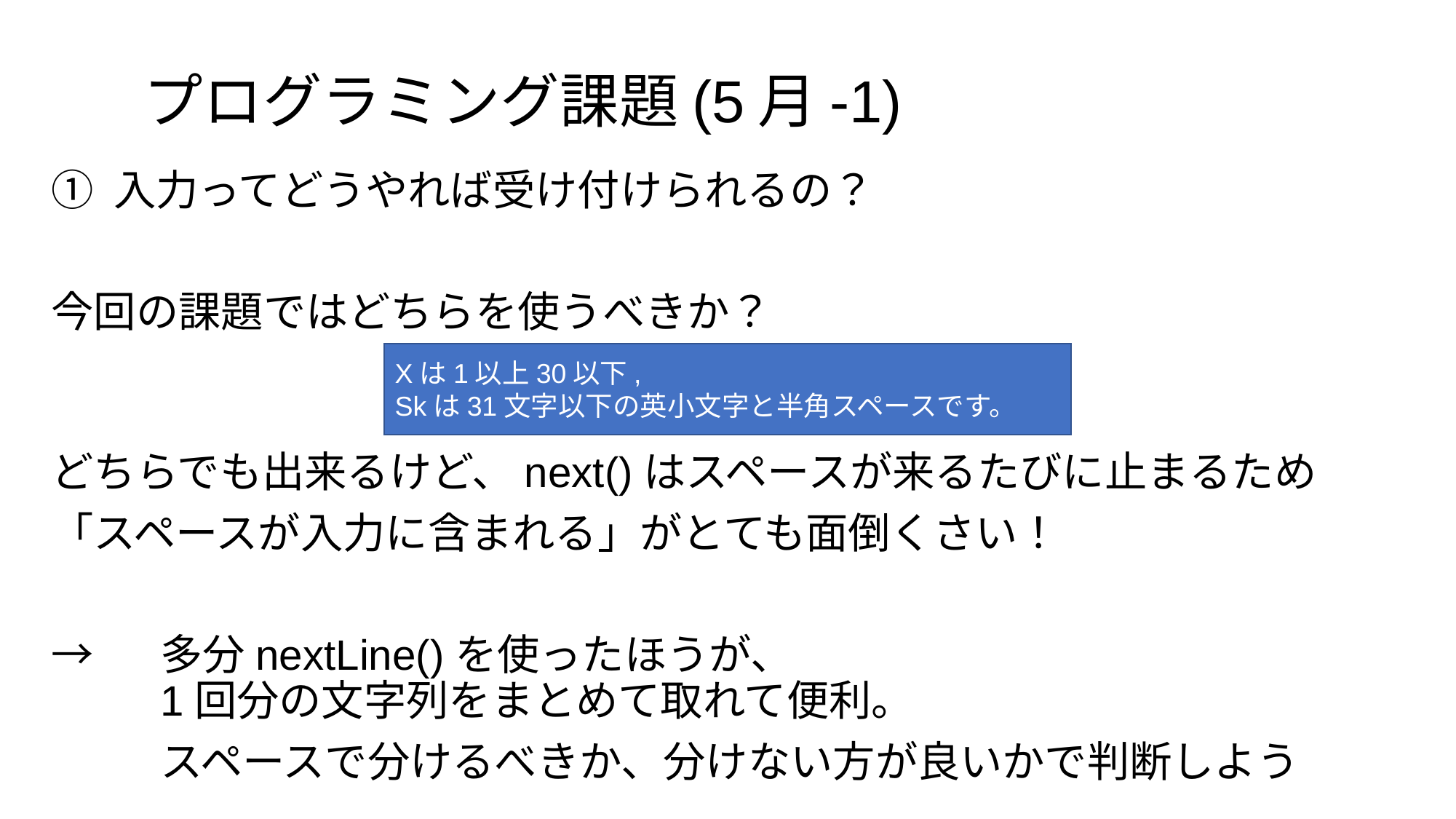

# プログラミング課題(5月-1)
① 入力ってどうやれば受け付けられるの？

今回の課題ではどちらを使うべきか？

どちらでも出来るけど、next()はスペースが来るたびに止まるため
「スペースが入力に含まれる」がとても面倒くさい！

→	多分nextLine()を使ったほうが、
	1回分の文字列をまとめて取れて便利。
	スペースで分けるべきか、分けない方が良いかで判断しよう
Xは1以上30以下,
Skは31文字以下の英小文字と半角スペースです。